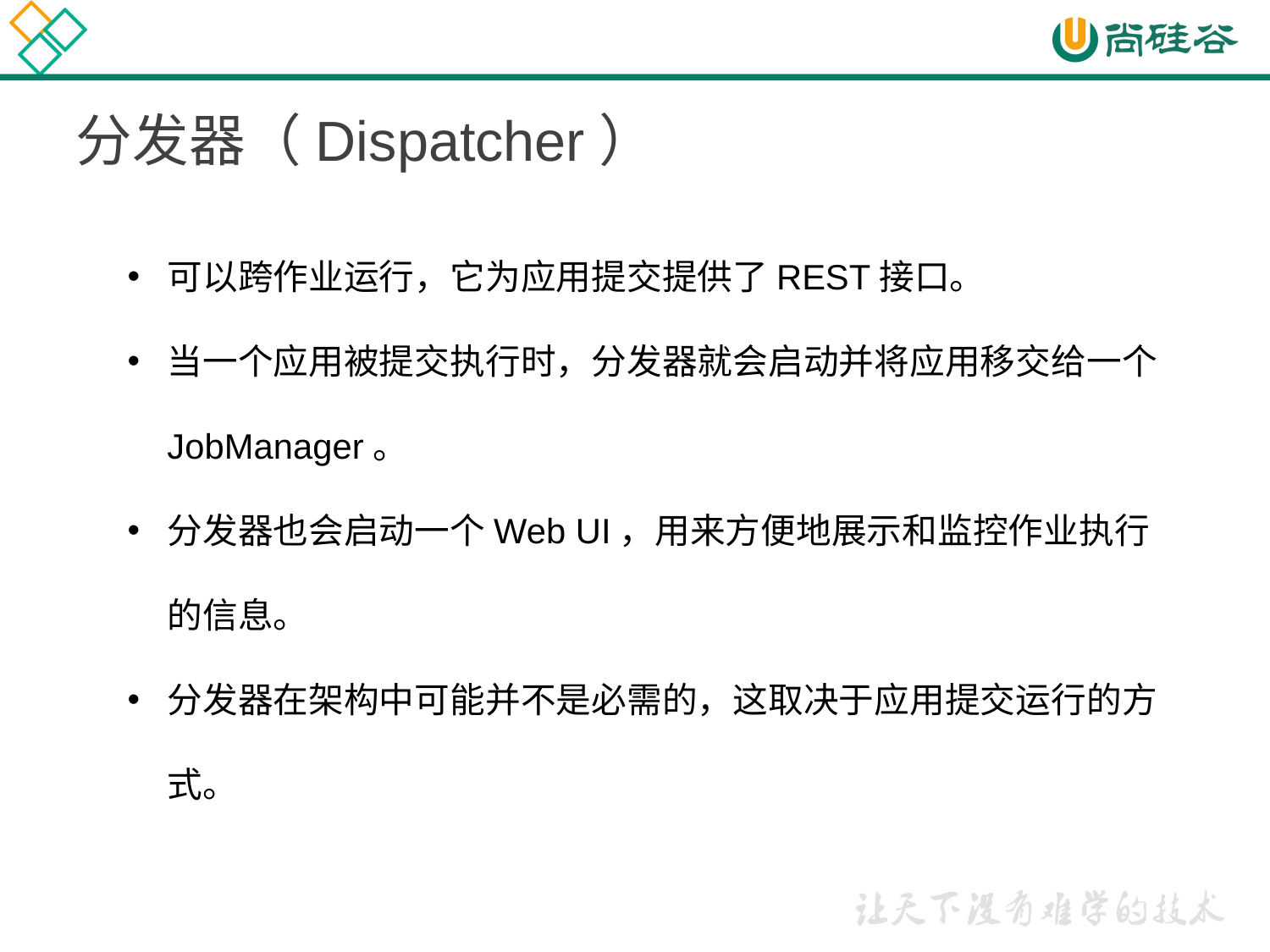

分发器（Dispatcher）
可以跨作业运行，它为应用提交提供了REST接口。
当一个应用被提交执行时，分发器就会启动并将应用移交给一个JobManager。
分发器也会启动一个Web UI，用来方便地展示和监控作业执行的信息。
分发器在架构中可能并不是必需的，这取决于应用提交运行的方式。